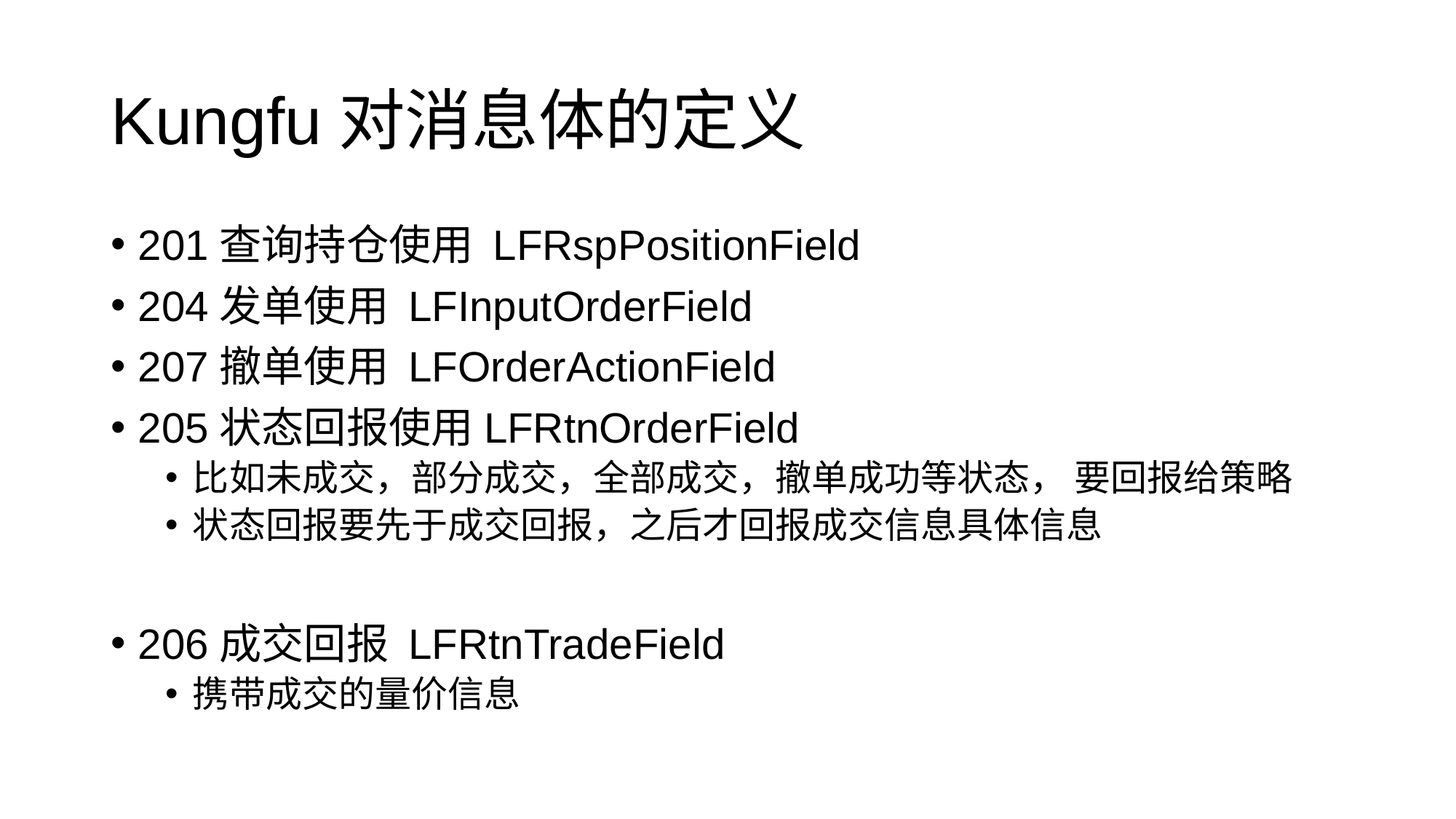

# Kungfu对消息体的定义
201查询持仓使用 LFRspPositionField
204发单使用 LFInputOrderField
207撤单使用 LFOrderActionField
205状态回报使用LFRtnOrderField
比如未成交，部分成交，全部成交，撤单成功等状态， 要回报给策略
状态回报要先于成交回报，之后才回报成交信息具体信息

206成交回报 LFRtnTradeField
携带成交的量价信息